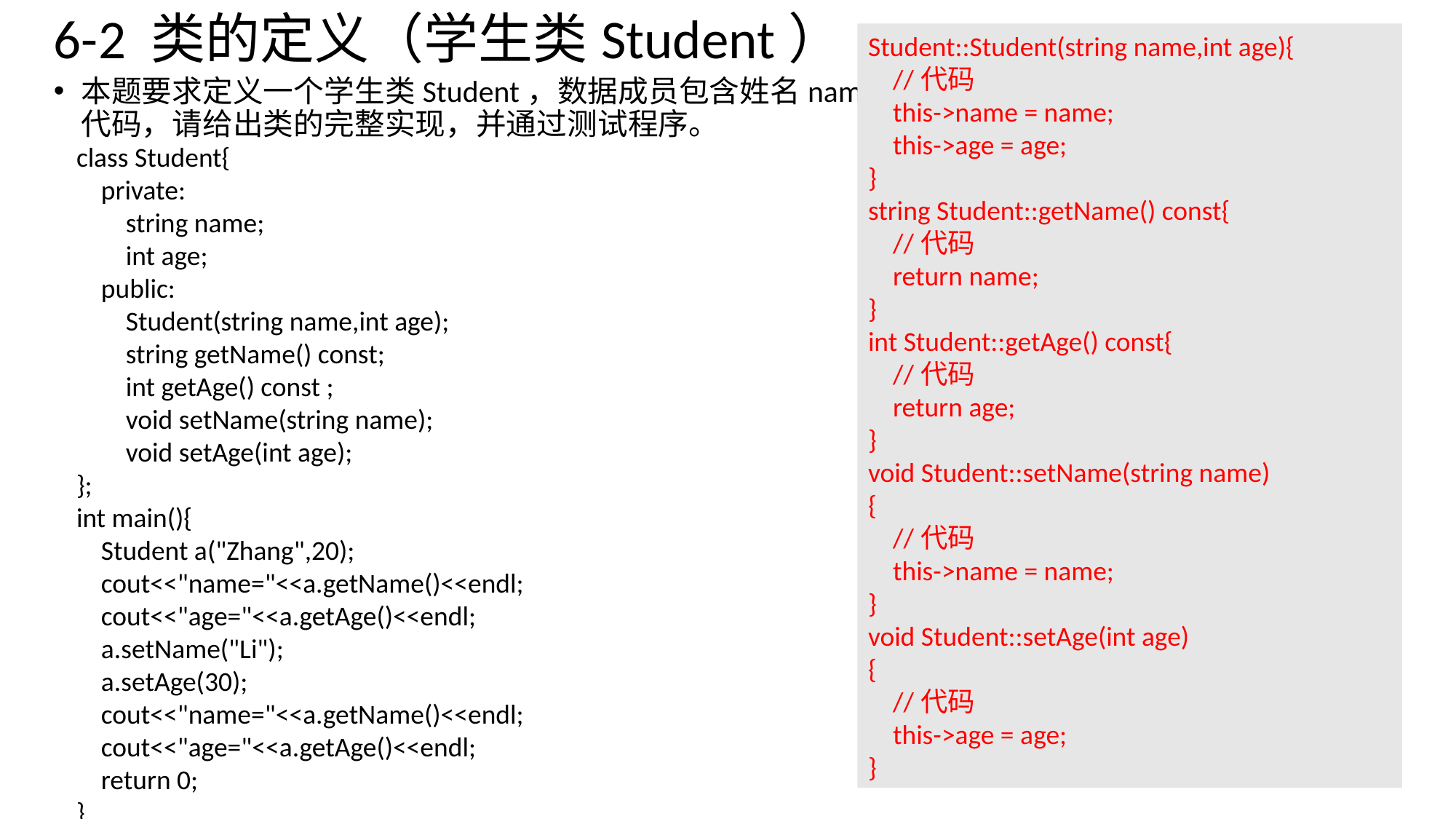

# 6-2 类的定义（学生类Student）
Student::Student(string name,int age){
    //代码
    this->name = name;
    this->age = age;
}
string Student::getName() const{
    //代码
    return name;
}
int Student::getAge() const{
    //代码
    return age;
}
void Student::setName(string name)
{
    //代码
    this->name = name;
}
void Student::setAge(int age)
{
    //代码
    this->age = age;
}
本题要求定义一个学生类Student，数据成员包含姓名name和年龄age，类的声明见给出的代码，请给出类的完整实现，并通过测试程序。
class Student{
    private:
        string name;
        int age;
    public:
        Student(string name,int age);
        string getName() const;
        int getAge() const ;
        void setName(string name);
        void setAge(int age);
};
int main(){
    Student a("Zhang",20);
    cout<<"name="<<a.getName()<<endl;
    cout<<"age="<<a.getAge()<<endl;
    a.setName("Li");
    a.setAge(30);
    cout<<"name="<<a.getName()<<endl;
    cout<<"age="<<a.getAge()<<endl;
    return 0;
}